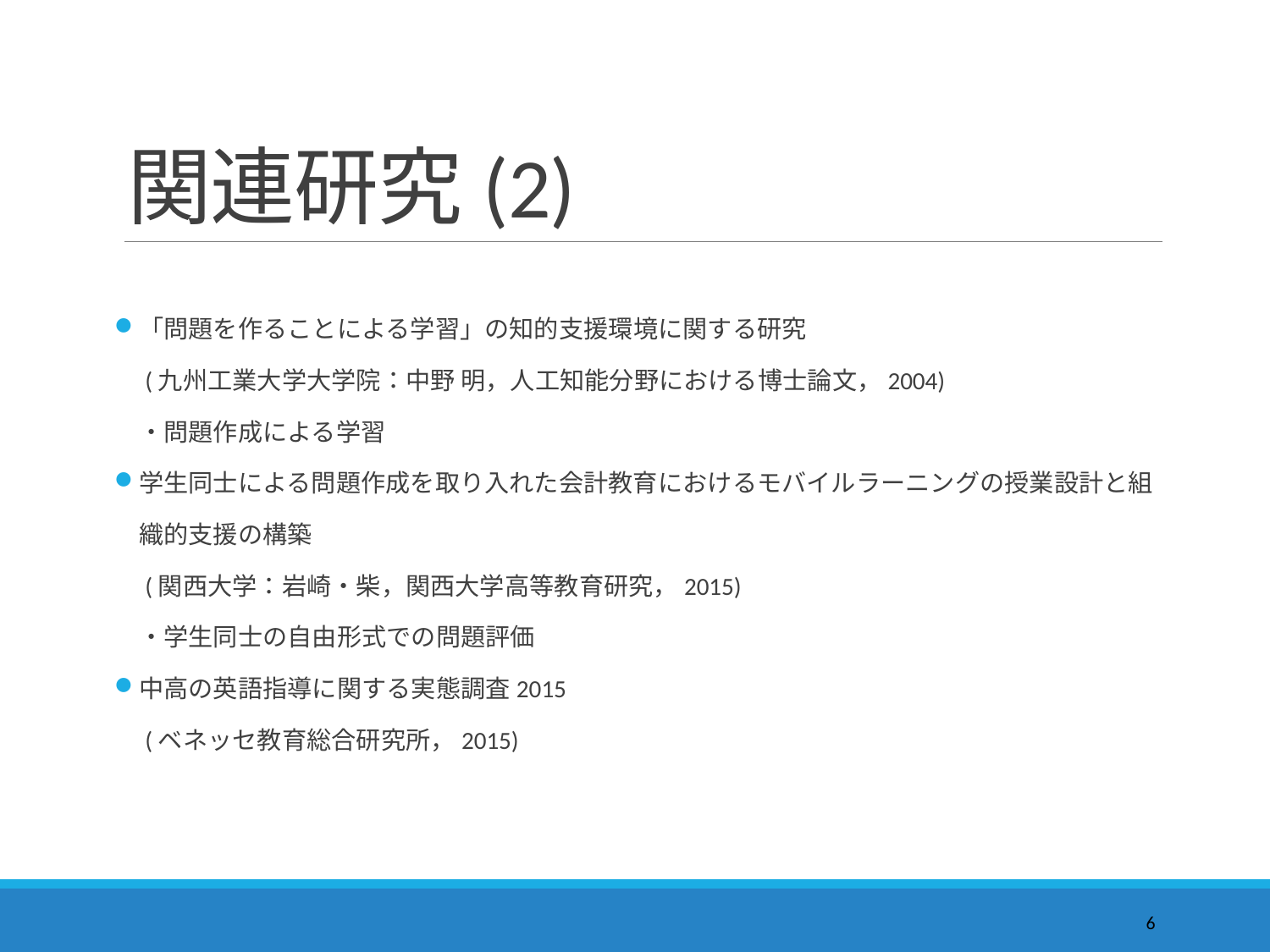

# 関連研究(2)

「問題を作ることによる学習」の知的支援環境に関する研究
　(九州工業大学大学院：中野 明，人工知能分野における博士論文，2004)
　・問題作成による学習
学生同士による問題作成を取り入れた会計教育におけるモバイルラーニングの授業設計と組
　織的支援の構築
　(関西大学：岩崎・柴，関西大学高等教育研究，2015)
　・学生同士の自由形式での問題評価
中高の英語指導に関する実態調査2015
　(ベネッセ教育総合研究所，2015)

6